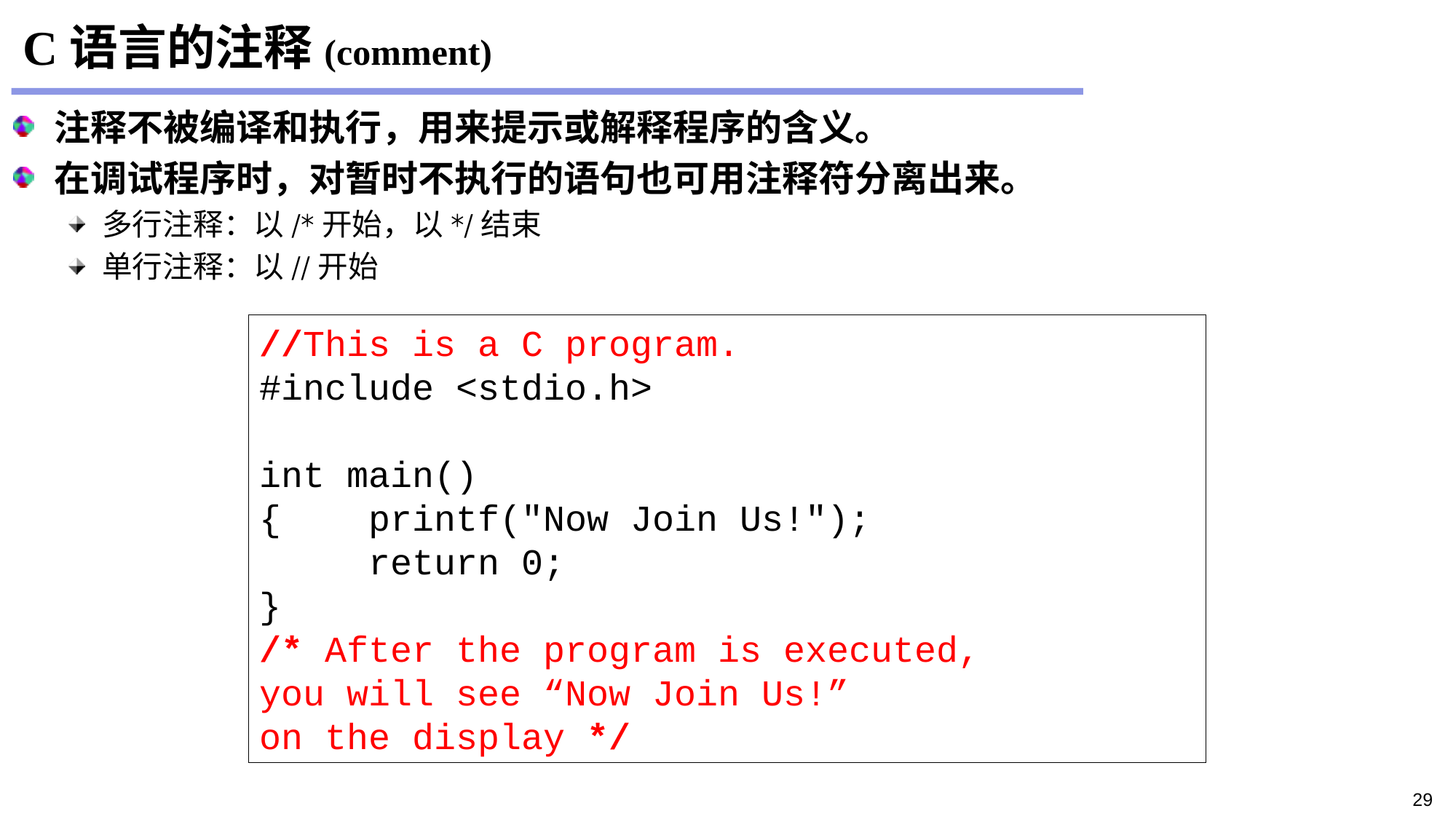

# C语言的注释(comment)
注释不被编译和执行，用来提示或解释程序的含义。
在调试程序时，对暂时不执行的语句也可用注释符分离出来。
多行注释：以/*开始，以*/结束
单行注释：以//开始
//This is a C program.
#include <stdio.h>

int main()
{	printf("Now Join Us!");
	return 0;
}
/* After the program is executed,
you will see “Now Join Us!”
on the display */
29